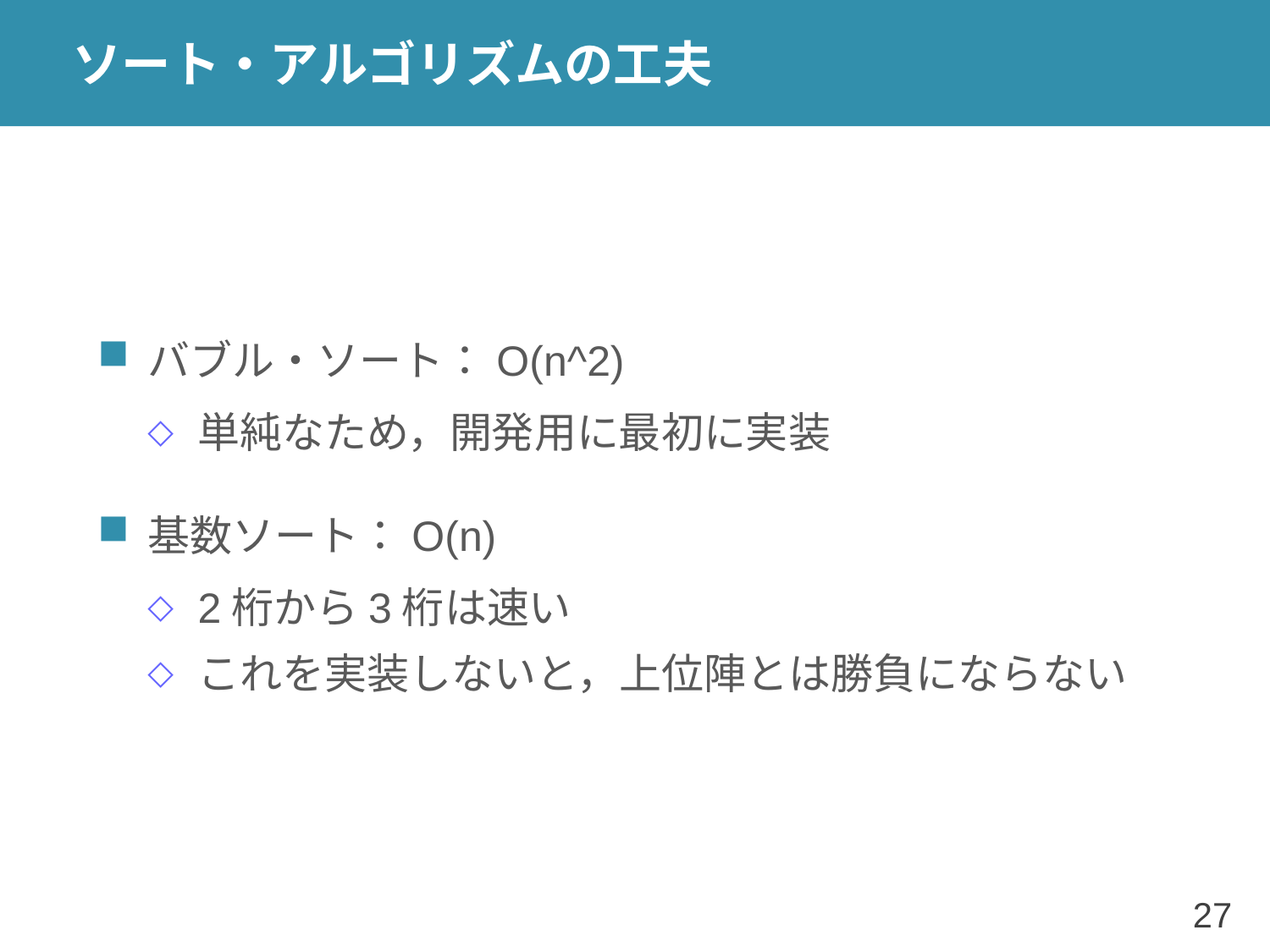

# ソート・アルゴリズムの工夫
バブル・ソート：O(n^2)
単純なため，開発用に最初に実装
基数ソート：O(n)
2桁から3桁は速い
これを実装しないと，上位陣とは勝負にならない